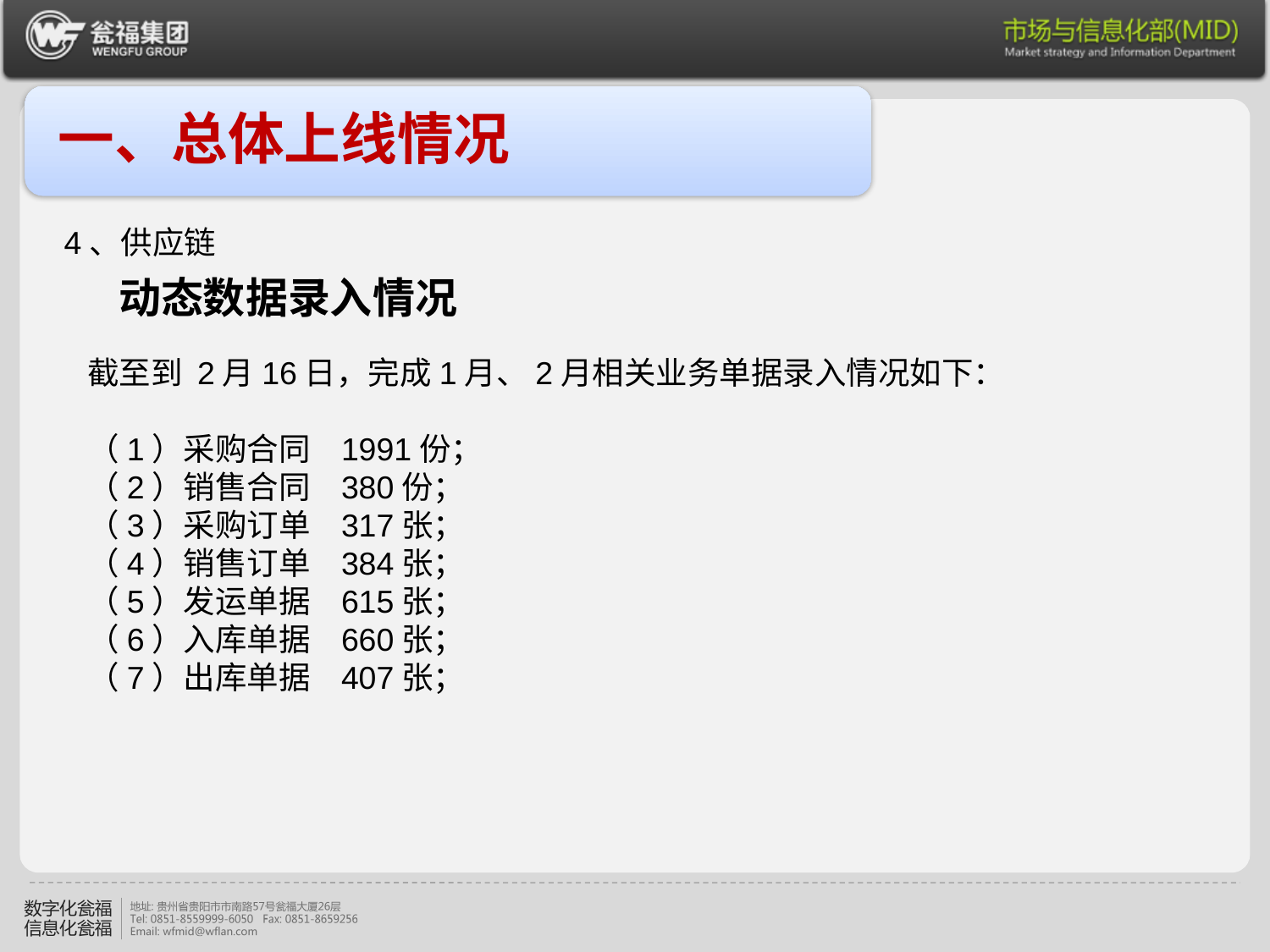

一、总体上线情况
4、供应链
动态数据录入情况
截至到 2月16日，完成1月、2月相关业务单据录入情况如下：

（1）采购合同	1991份；
（2）销售合同	380份；
（3）采购订单	317张；
（4）销售订单	384张；
（5）发运单据	615张；
（6）入库单据	660张；
（7）出库单据	407张；